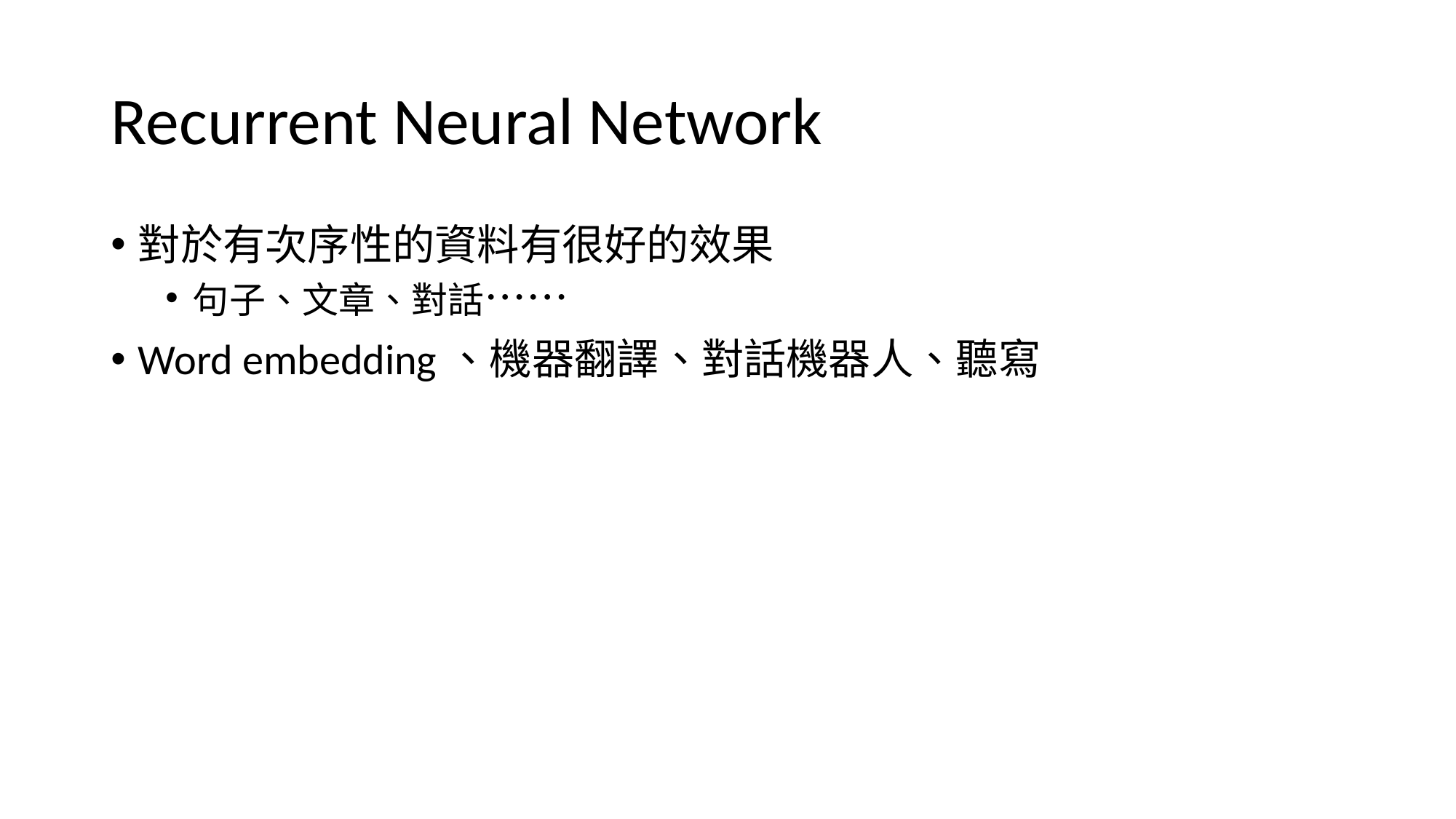

# Recurrent Neural Network
對於有次序性的資料有很好的效果
句子、文章、對話……
Word embedding、機器翻譯、對話機器人、聽寫